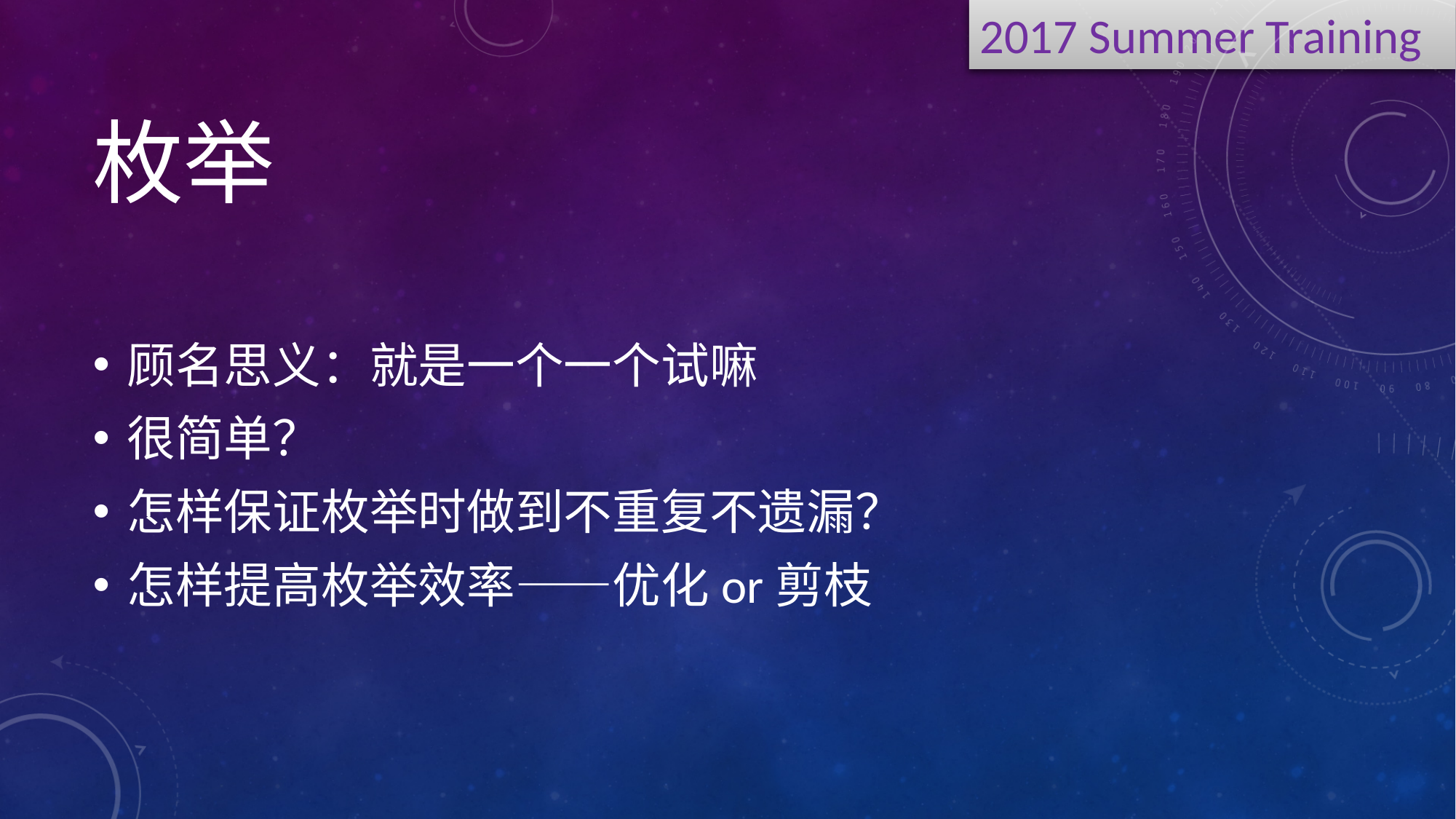

# 枚举
顾名思义：就是一个一个试嘛
很简单？
怎样保证枚举时做到不重复不遗漏？
怎样提高枚举效率——优化or剪枝